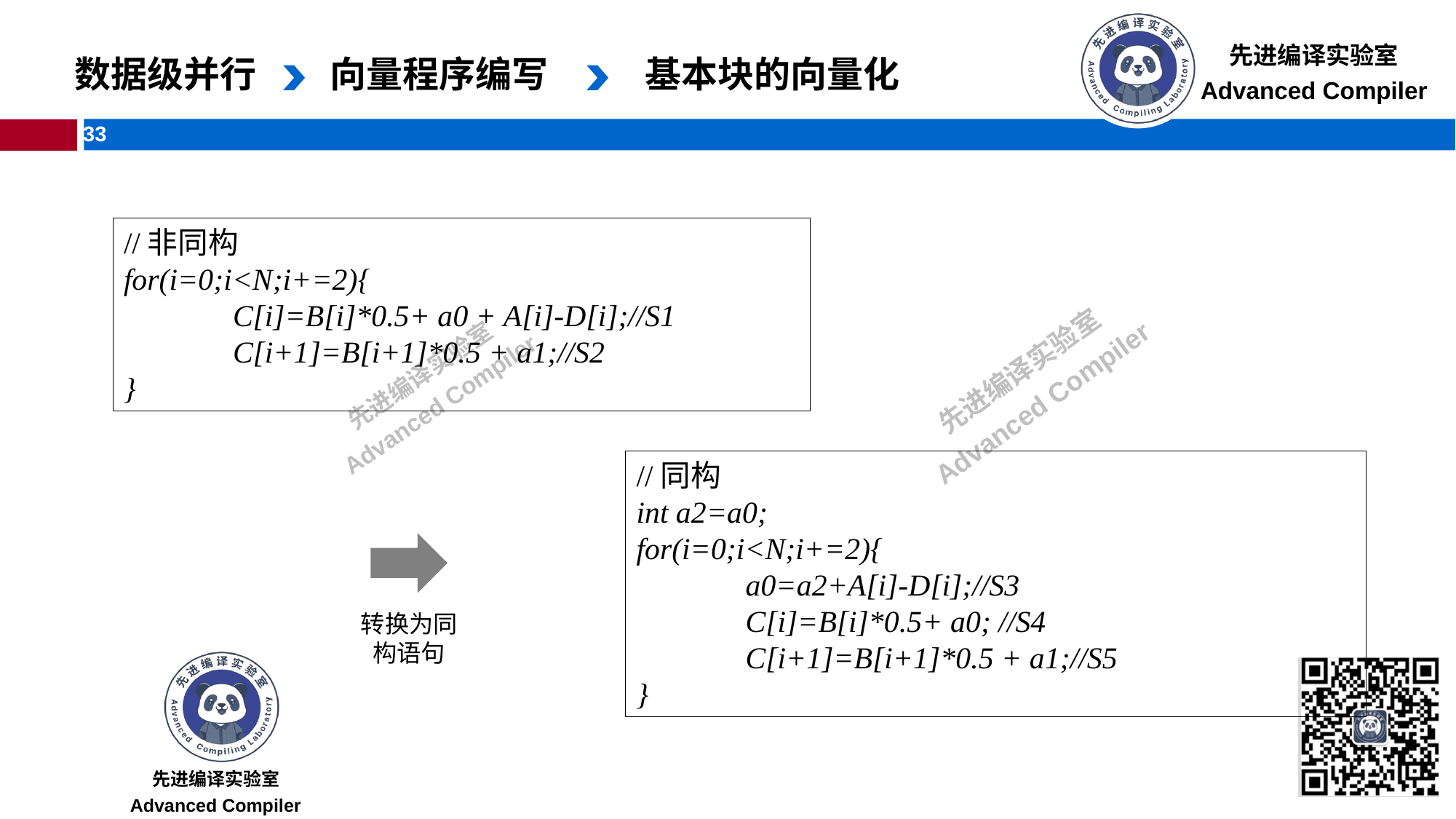

数据级并行
向量程序编写
基本块的向量化

//非同构
for(i=0;i<N;i+=2){
	C[i]=B[i]*0.5+ a0 + A[i]-D[i];//S1
	C[i+1]=B[i+1]*0.5 + a1;//S2
}
//同构
int a2=a0;
for(i=0;i<N;i+=2){
	a0=a2+A[i]-D[i];//S3
	C[i]=B[i]*0.5+ a0; //S4
	C[i+1]=B[i+1]*0.5 + a1;//S5
}

转换为同构语句